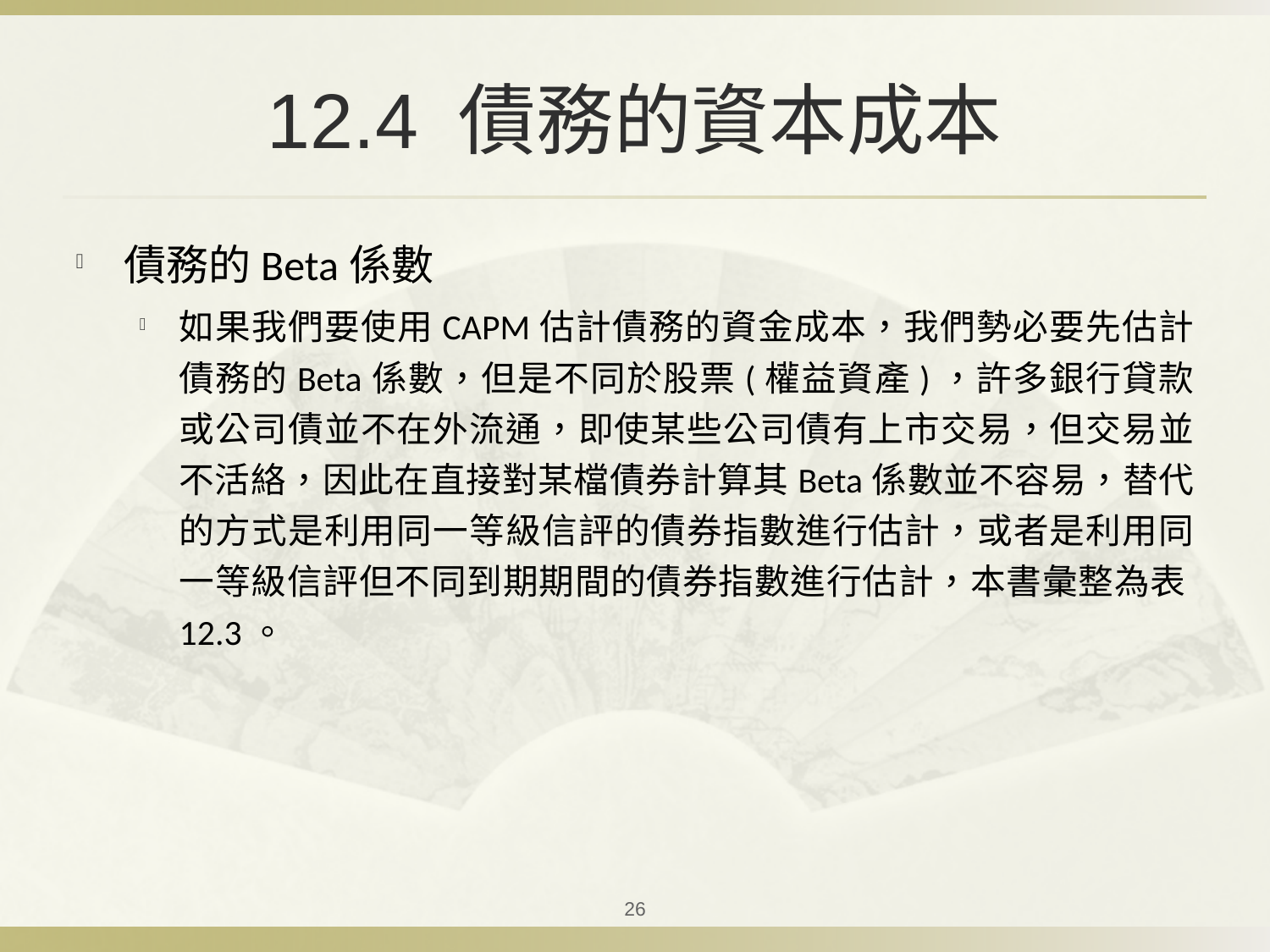

# 12.4 債務的資本成本
債務的Beta係數
如果我們要使用CAPM估計債務的資金成本，我們勢必要先估計債務的Beta係數，但是不同於股票(權益資產)，許多銀行貸款或公司債並不在外流通，即使某些公司債有上市交易，但交易並不活絡，因此在直接對某檔債券計算其Beta係數並不容易，替代的方式是利用同一等級信評的債券指數進行估計，或者是利用同一等級信評但不同到期期間的債券指數進行估計，本書彙整為表12.3。

26